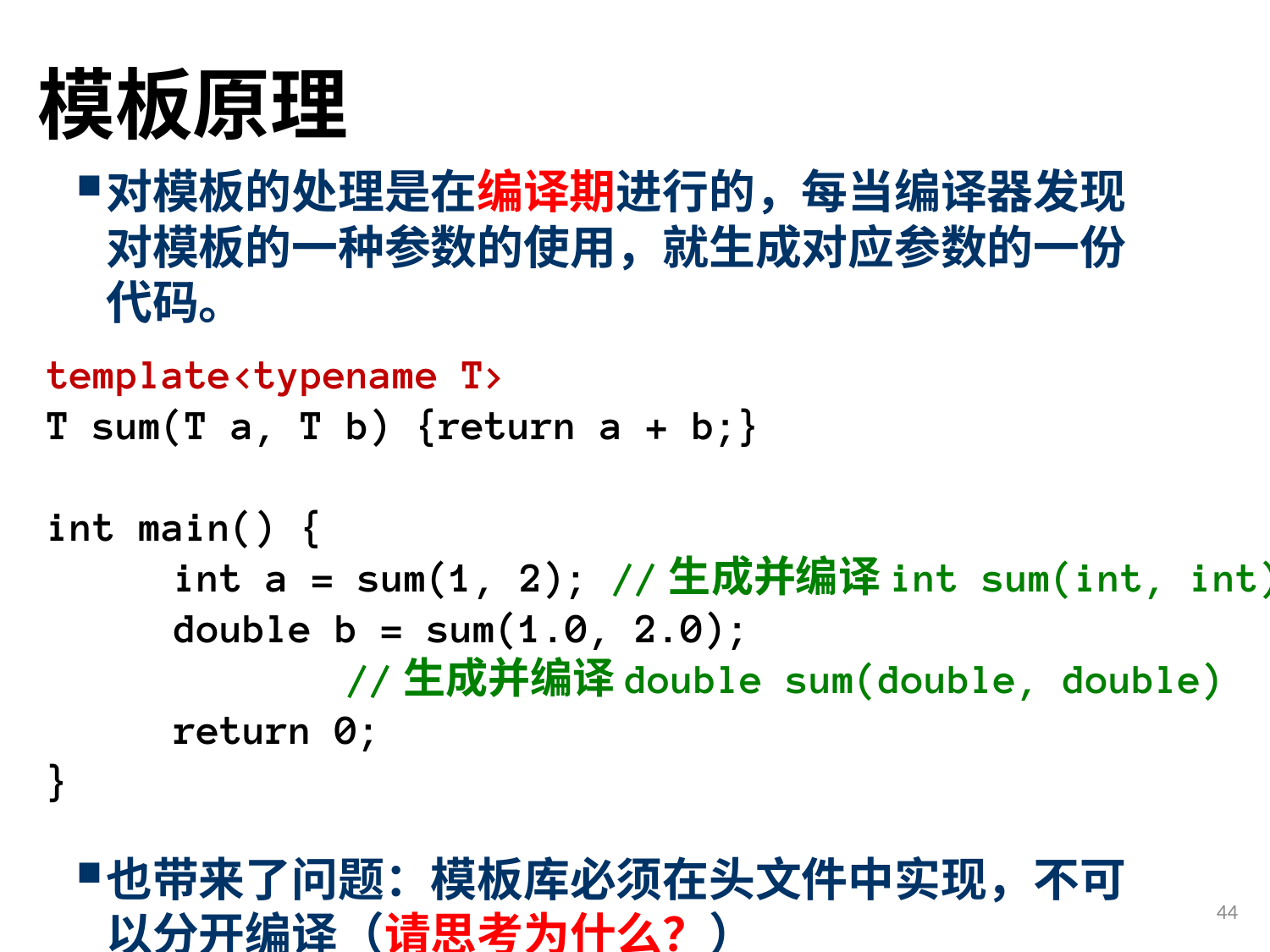

# 模板原理
对模板的处理是在编译期进行的，每当编译器发现对模板的一种参数的使用，就生成对应参数的一份代码。

也带来了问题：模板库必须在头文件中实现，不可以分开编译（请思考为什么？）
template<typename T>
T sum(T a, T b) {return a + b;}

int main() {
	int a = sum(1, 2); //生成并编译int sum(int, int)
	double b = sum(1.0, 2.0);
             //生成并编译double sum(double, double)
	return 0;
}
44